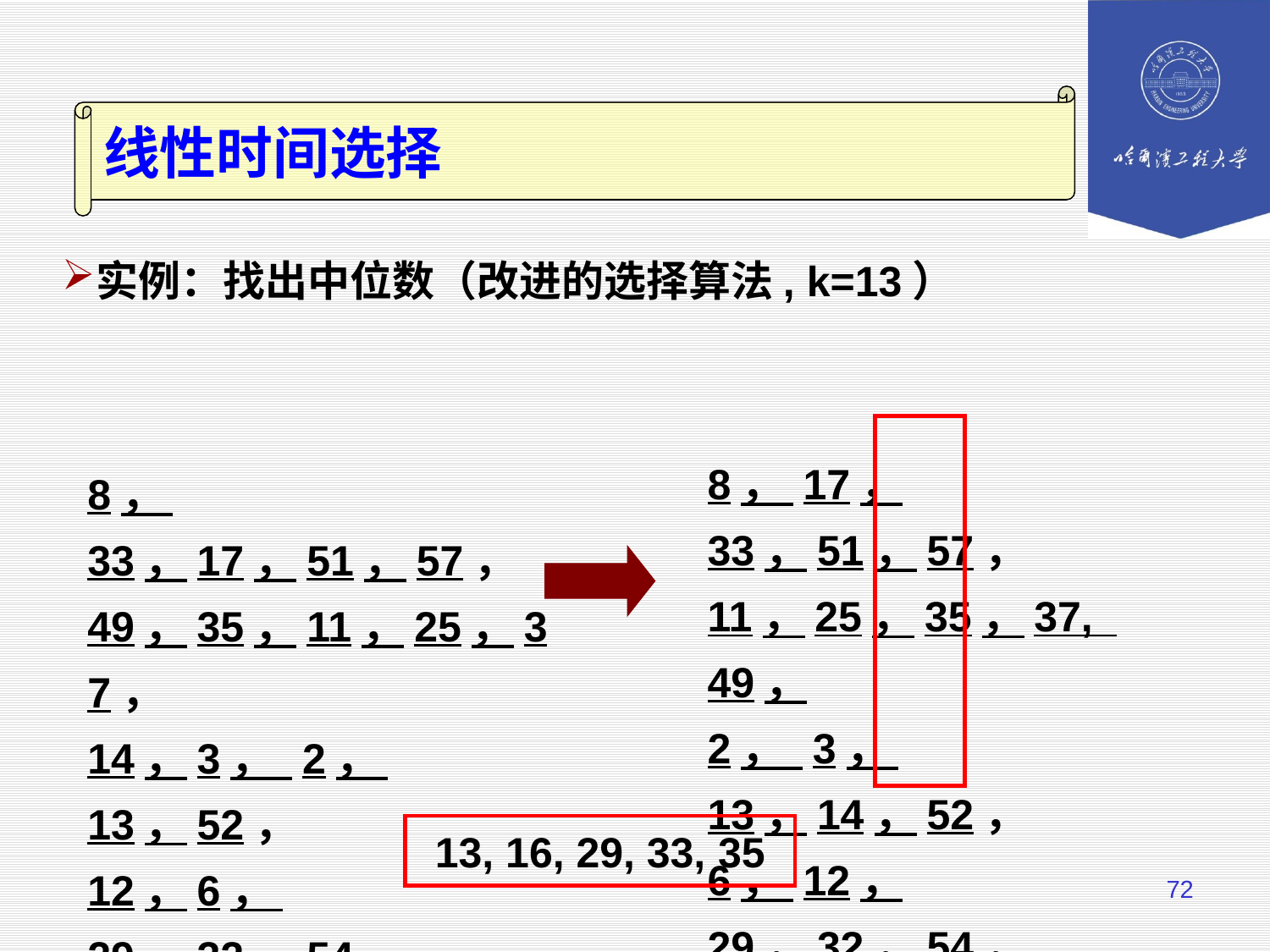

线性时间选择
实例：找出中位数（改进的选择算法, k=13）

8， 17， 33，51，57，
11，25，35，37,   49，
2，  3，  13，14，52，
6， 12， 29，32，54，
5 ， 7 ， 16，22，23
8，  33，17，51，57，
49，35，11，25，37，
14，3，  2，  13，52，
12，6，  29，32，54，
5，  16，22，23，7

13, 16, 29, 33, 35
72